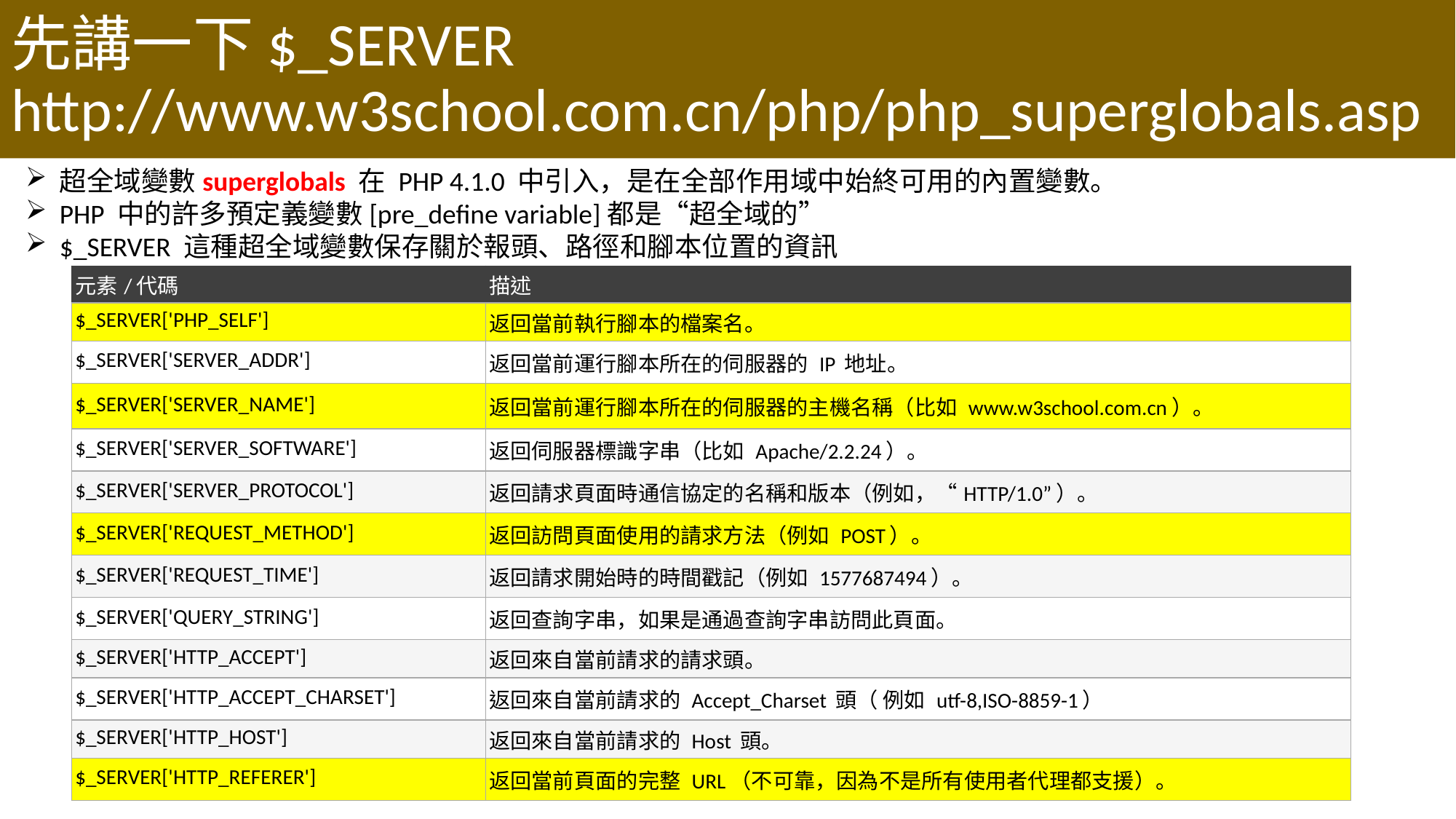

# 先講一下$_SERVER http://www.w3school.com.cn/php/php_superglobals.asp
超全域變數superglobals 在 PHP 4.1.0 中引入，是在全部作用域中始終可用的內置變數。
PHP 中的許多預定義變數[pre_define variable]都是“超全域的”
$_SERVER 這種超全域變數保存關於報頭、路徑和腳本位置的資訊
| 元素/代碼 | 描述 |
| --- | --- |
| $\_SERVER['PHP\_SELF'] | 返回當前執行腳本的檔案名。 |
| $\_SERVER['SERVER\_ADDR'] | 返回當前運行腳本所在的伺服器的 IP 地址。 |
| $\_SERVER['SERVER\_NAME'] | 返回當前運行腳本所在的伺服器的主機名稱（比如 www.w3school.com.cn）。 |
| $\_SERVER['SERVER\_SOFTWARE'] | 返回伺服器標識字串（比如 Apache/2.2.24）。 |
| $\_SERVER['SERVER\_PROTOCOL'] | 返回請求頁面時通信協定的名稱和版本（例如，“HTTP/1.0”）。 |
| $\_SERVER['REQUEST\_METHOD'] | 返回訪問頁面使用的請求方法（例如 POST）。 |
| $\_SERVER['REQUEST\_TIME'] | 返回請求開始時的時間戳記（例如 1577687494）。 |
| $\_SERVER['QUERY\_STRING'] | 返回查詢字串，如果是通過查詢字串訪問此頁面。 |
| $\_SERVER['HTTP\_ACCEPT'] | 返回來自當前請求的請求頭。 |
| $\_SERVER['HTTP\_ACCEPT\_CHARSET'] | 返回來自當前請求的 Accept\_Charset 頭（ 例如 utf-8,ISO-8859-1） |
| $\_SERVER['HTTP\_HOST'] | 返回來自當前請求的 Host 頭。 |
| $\_SERVER['HTTP\_REFERER'] | 返回當前頁面的完整 URL（不可靠，因為不是所有使用者代理都支援）。 |